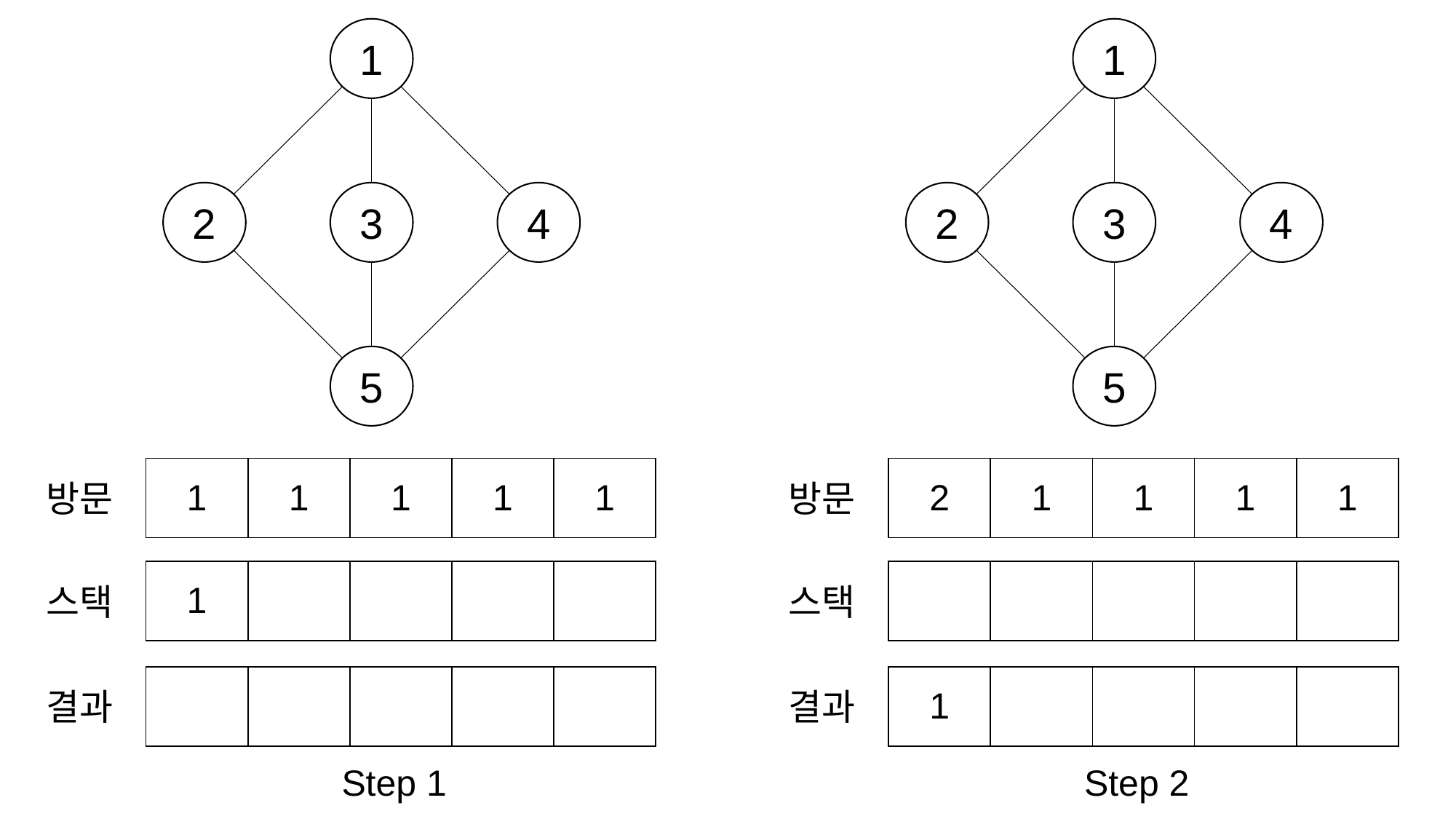

1
1
2
3
4
2
3
4
5
5
| 1 | 1 | 1 | 1 | 1 |
| --- | --- | --- | --- | --- |
| 2 | 1 | 1 | 1 | 1 |
| --- | --- | --- | --- | --- |
방문
방문
| 1 |  |  |  |  |
| --- | --- | --- | --- | --- |
|  |  |  |  |  |
| --- | --- | --- | --- | --- |
스택
스택
|  |  |  |  |  |
| --- | --- | --- | --- | --- |
| 1 |  |  |  |  |
| --- | --- | --- | --- | --- |
결과
결과
Step 1
Step 2